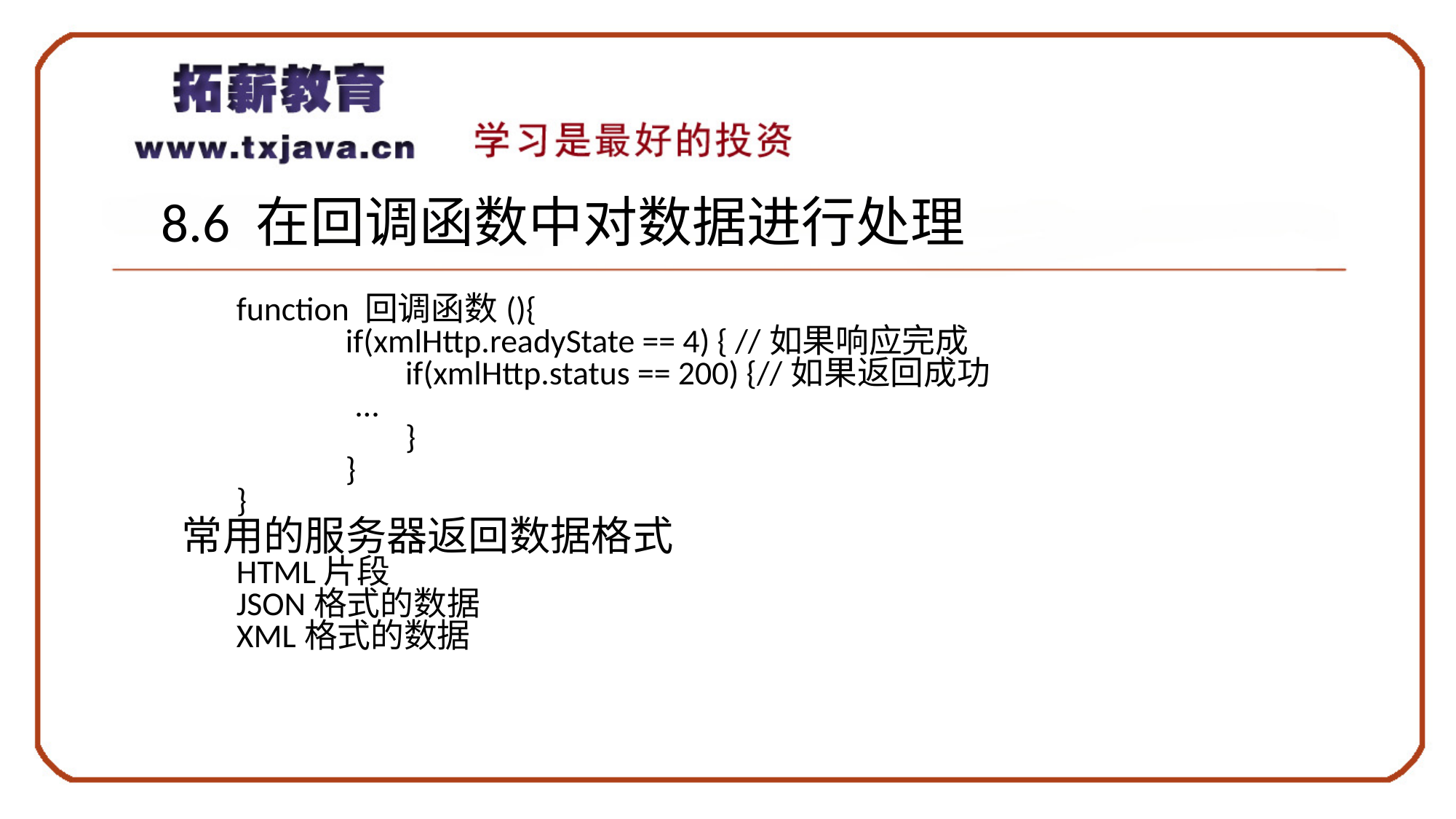

8.6 在回调函数中对数据进行处理
function 回调函数(){
	if(xmlHttp.readyState == 4) { //如果响应完成
	        if(xmlHttp.status == 200) {//如果返回成功
                …
	        }
	}
}
常用的服务器返回数据格式
HTML片段
JSON格式的数据
XML格式的数据